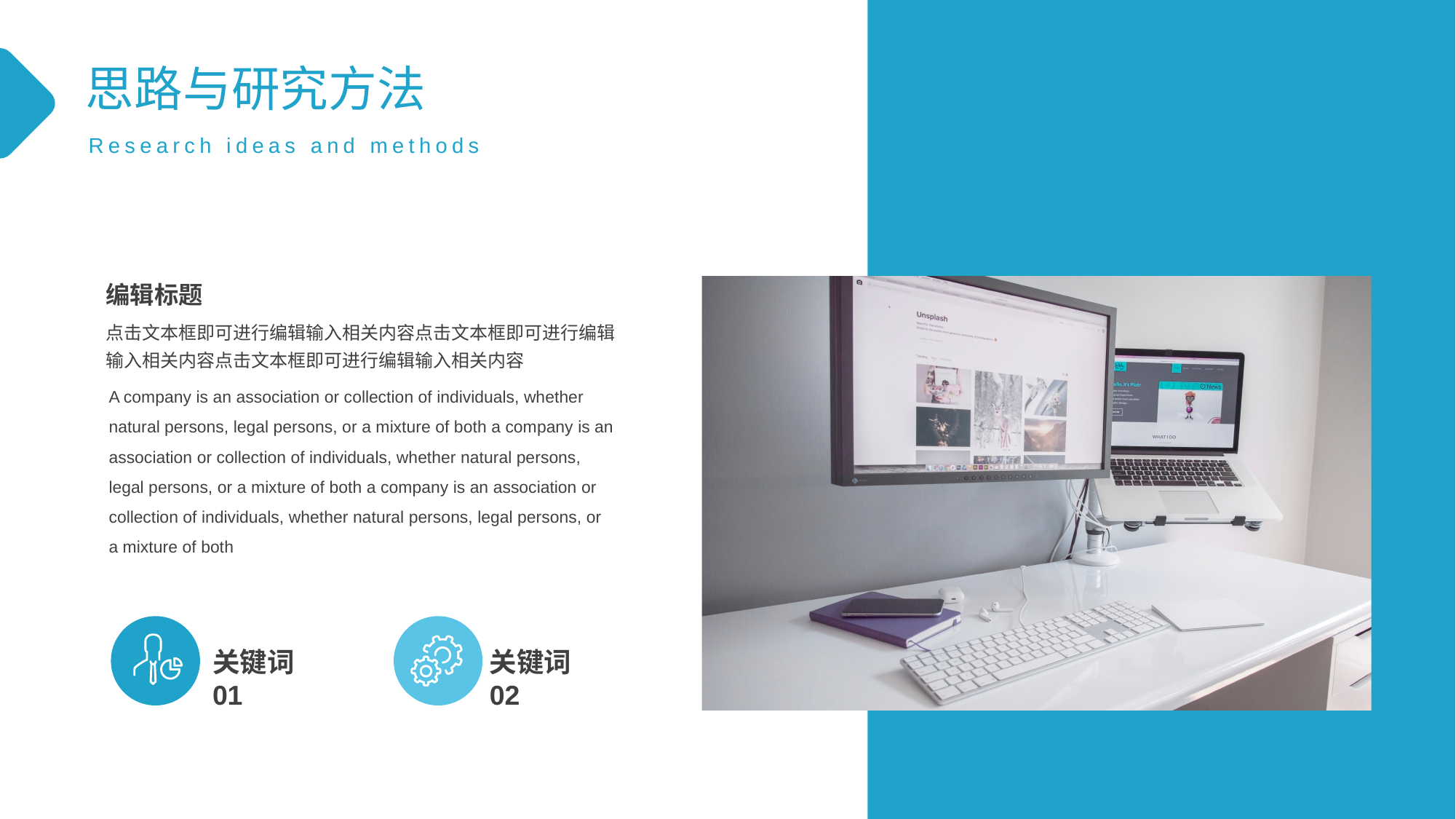

思路与研究方法

Research ideas and methods
编辑标题

点击文本框即可进行编辑输入相关内容点击文本框即可进行编辑输入相关内容点击文本框即可进行编辑输入相关内容
A company is an association or collection of individuals, whether natural persons, legal persons, or a mixture of both a company is an association or collection of individuals, whether natural persons, legal persons, or a mixture of both a company is an association or collection of individuals, whether natural persons, legal persons, or a mixture of both

关键词01
关键词02